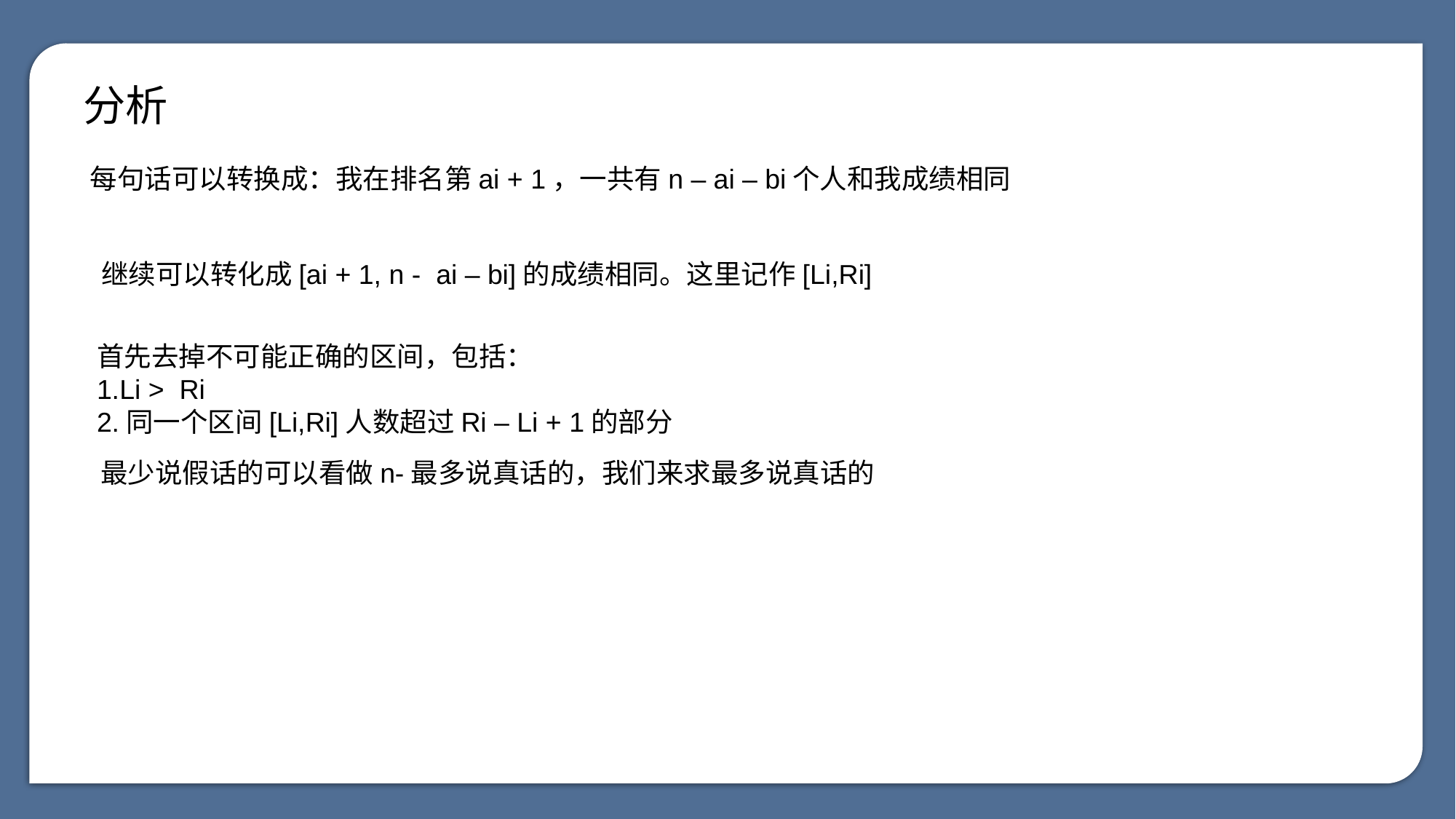

分析
每句话可以转换成：我在排名第ai + 1，一共有n – ai – bi个人和我成绩相同
继续可以转化成[ai + 1, n -  ai – bi]的成绩相同。这里记作[Li,Ri]
首先去掉不可能正确的区间，包括：
1.Li >  Ri
2.同一个区间[Li,Ri]人数超过Ri – Li + 1的部分
最少说假话的可以看做n-最多说真话的，我们来求最多说真话的